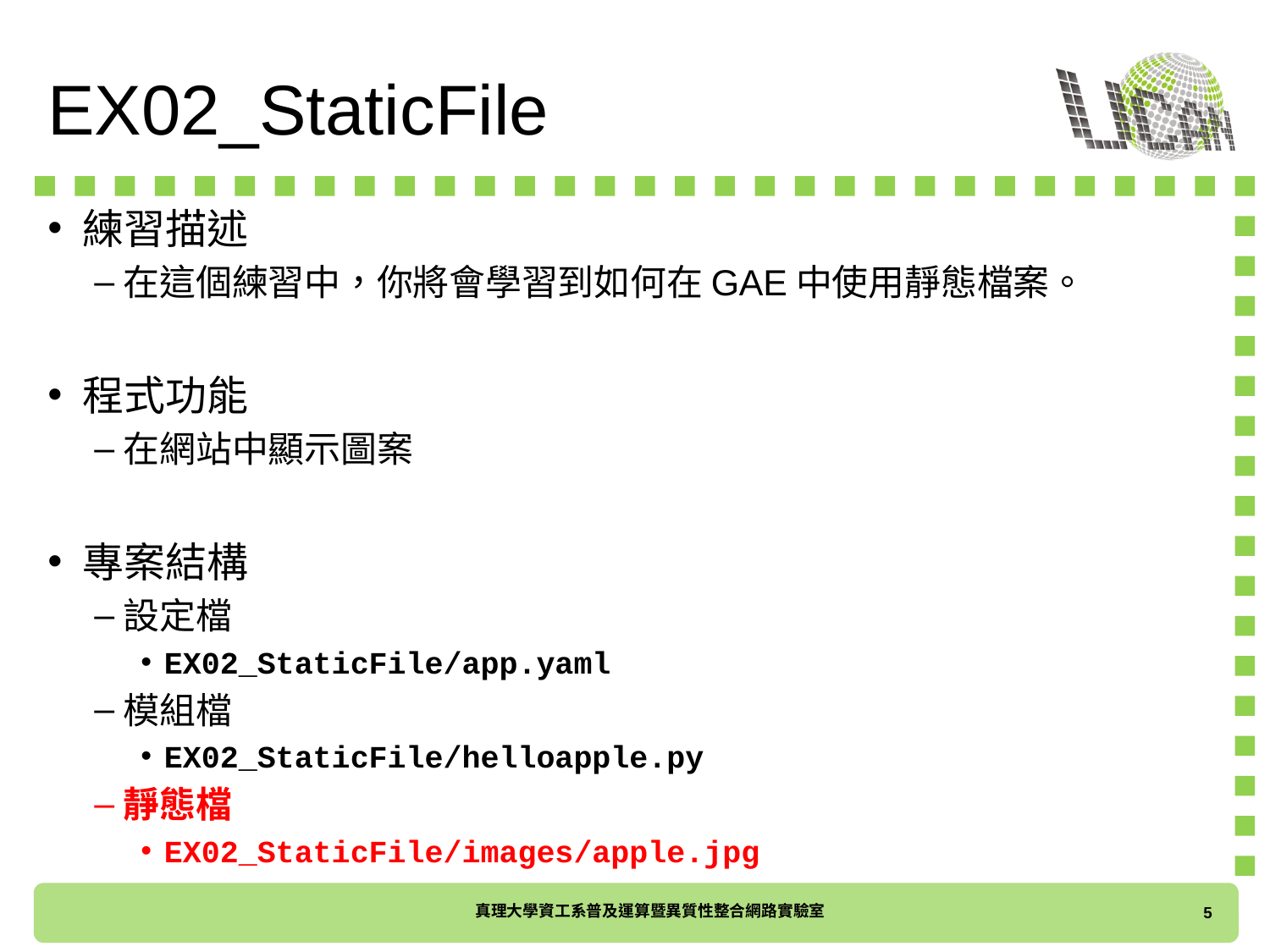

# EX02_StaticFile
練習描述
在這個練習中，你將會學習到如何在GAE中使用靜態檔案。

程式功能
在網站中顯示圖案

專案結構
設定檔
EX02_StaticFile/app.yaml
模組檔
EX02_StaticFile/helloapple.py
靜態檔
EX02_StaticFile/images/apple.jpg

5
真理大學資工系普及運算暨異質性整合網路實驗室